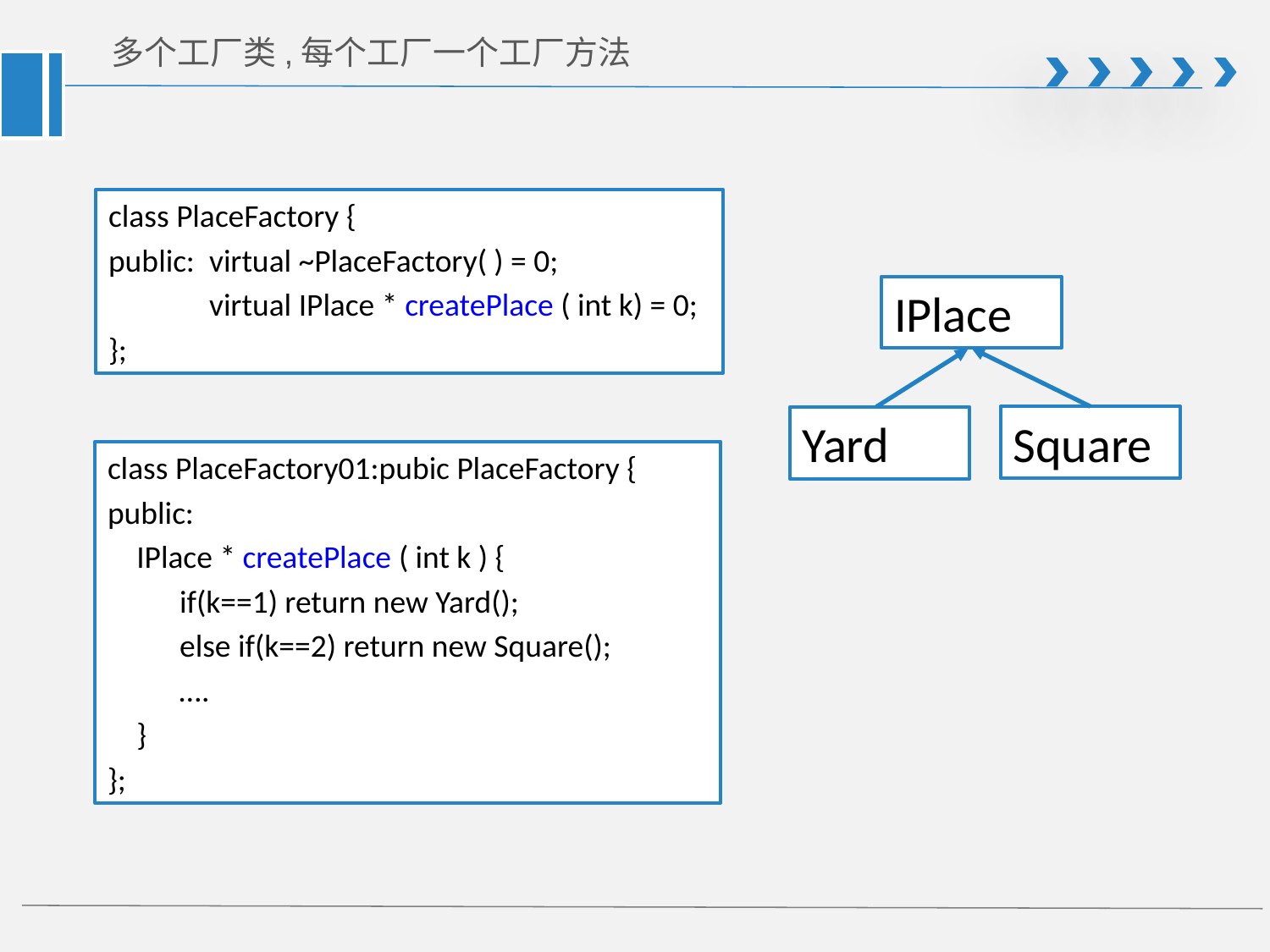

# 多个工厂类,每个工厂一个工厂方法
class PlaceFactory {
public:  virtual ~PlaceFactory( ) = 0;
              virtual IPlace * createPlace ( int k) = 0;
};
IPlace
Square
Yard
class PlaceFactory01:pubic PlaceFactory {
public:
    IPlace * createPlace ( int k ) {
          if(k==1) return new Yard();
          else if(k==2) return new Square();
          ….
    }
};